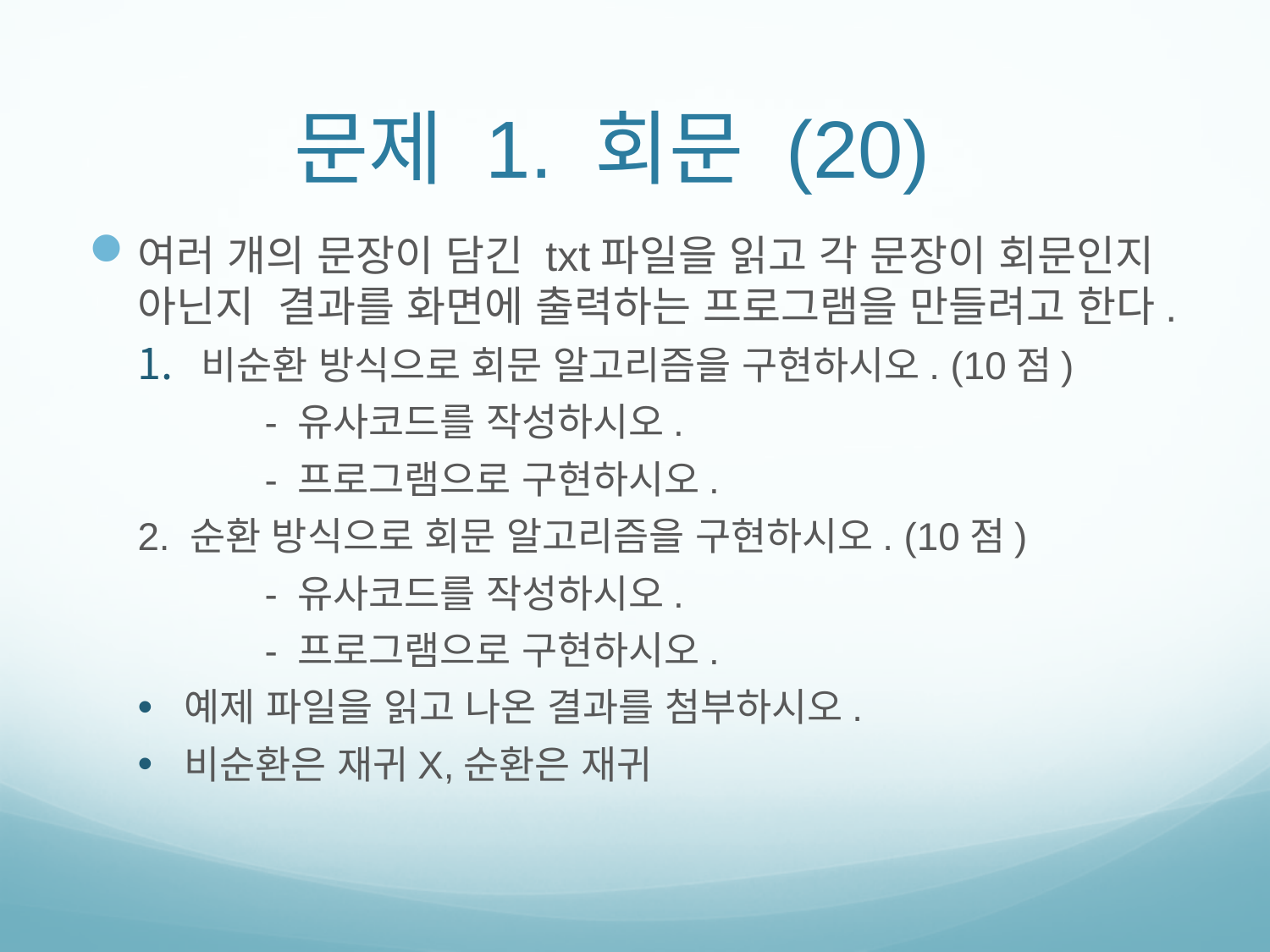

# 문제 1. 회문 (20)
여러 개의 문장이 담긴 txt파일을 읽고 각 문장이 회문인지 아닌지  결과를 화면에 출력하는 프로그램을 만들려고 한다.
비순환 방식으로 회문 알고리즘을 구현하시오. (10점)
	- 유사코드를 작성하시오.
	- 프로그램으로 구현하시오.
2. 순환 방식으로 회문 알고리즘을 구현하시오. (10점)
	- 유사코드를 작성하시오.
	- 프로그램으로 구현하시오.
예제 파일을 읽고 나온 결과를 첨부하시오.
비순환은 재귀X,순환은 재귀